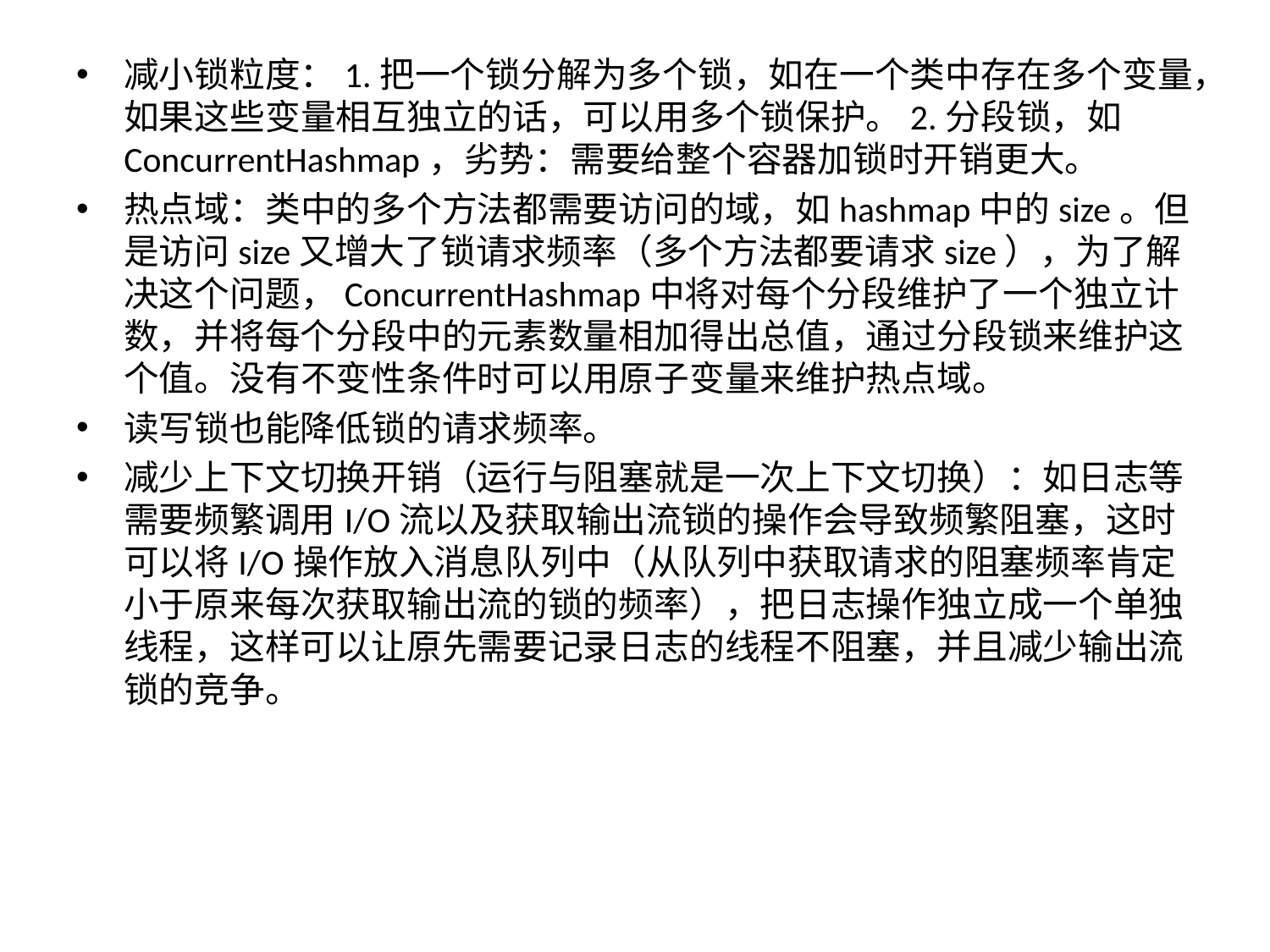

减小锁粒度：1.把一个锁分解为多个锁，如在一个类中存在多个变量，如果这些变量相互独立的话，可以用多个锁保护。2.分段锁，如ConcurrentHashmap，劣势：需要给整个容器加锁时开销更大。
热点域：类中的多个方法都需要访问的域，如hashmap中的size。但是访问size又增大了锁请求频率（多个方法都要请求size），为了解决这个问题，ConcurrentHashmap中将对每个分段维护了一个独立计数，并将每个分段中的元素数量相加得出总值，通过分段锁来维护这个值。没有不变性条件时可以用原子变量来维护热点域。
读写锁也能降低锁的请求频率。
减少上下文切换开销（运行与阻塞就是一次上下文切换）：如日志等需要频繁调用I/O流以及获取输出流锁的操作会导致频繁阻塞，这时可以将I/O操作放入消息队列中（从队列中获取请求的阻塞频率肯定小于原来每次获取输出流的锁的频率），把日志操作独立成一个单独线程，这样可以让原先需要记录日志的线程不阻塞，并且减少输出流锁的竞争。